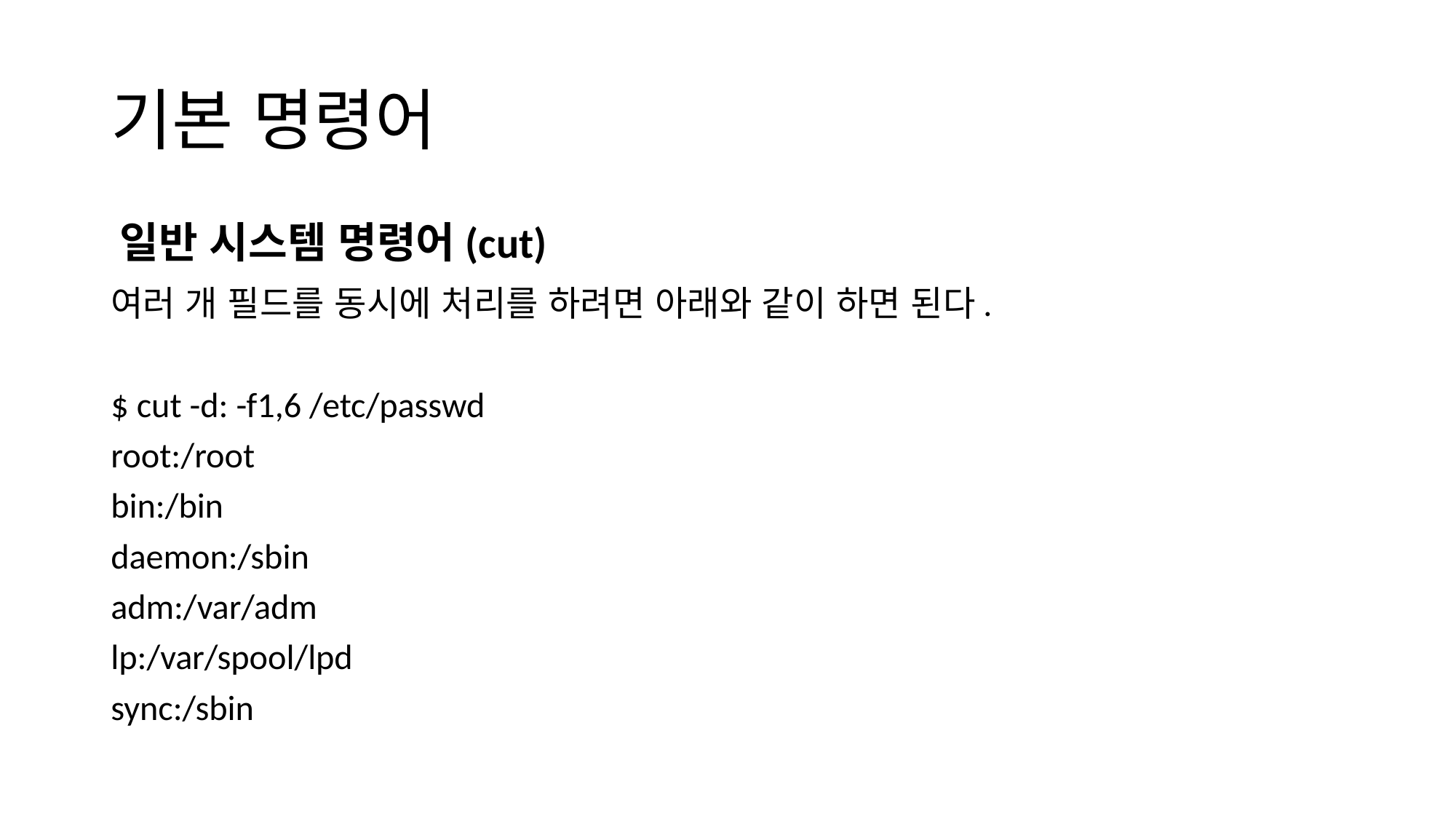

# 기본 명령어
일반 시스템 명령어(cut)
여러 개 필드를 동시에 처리를 하려면 아래와 같이 하면 된다.

$ cut -d: -f1,6 /etc/passwd
root:/root
bin:/bin
daemon:/sbin
adm:/var/adm
lp:/var/spool/lpd
sync:/sbin